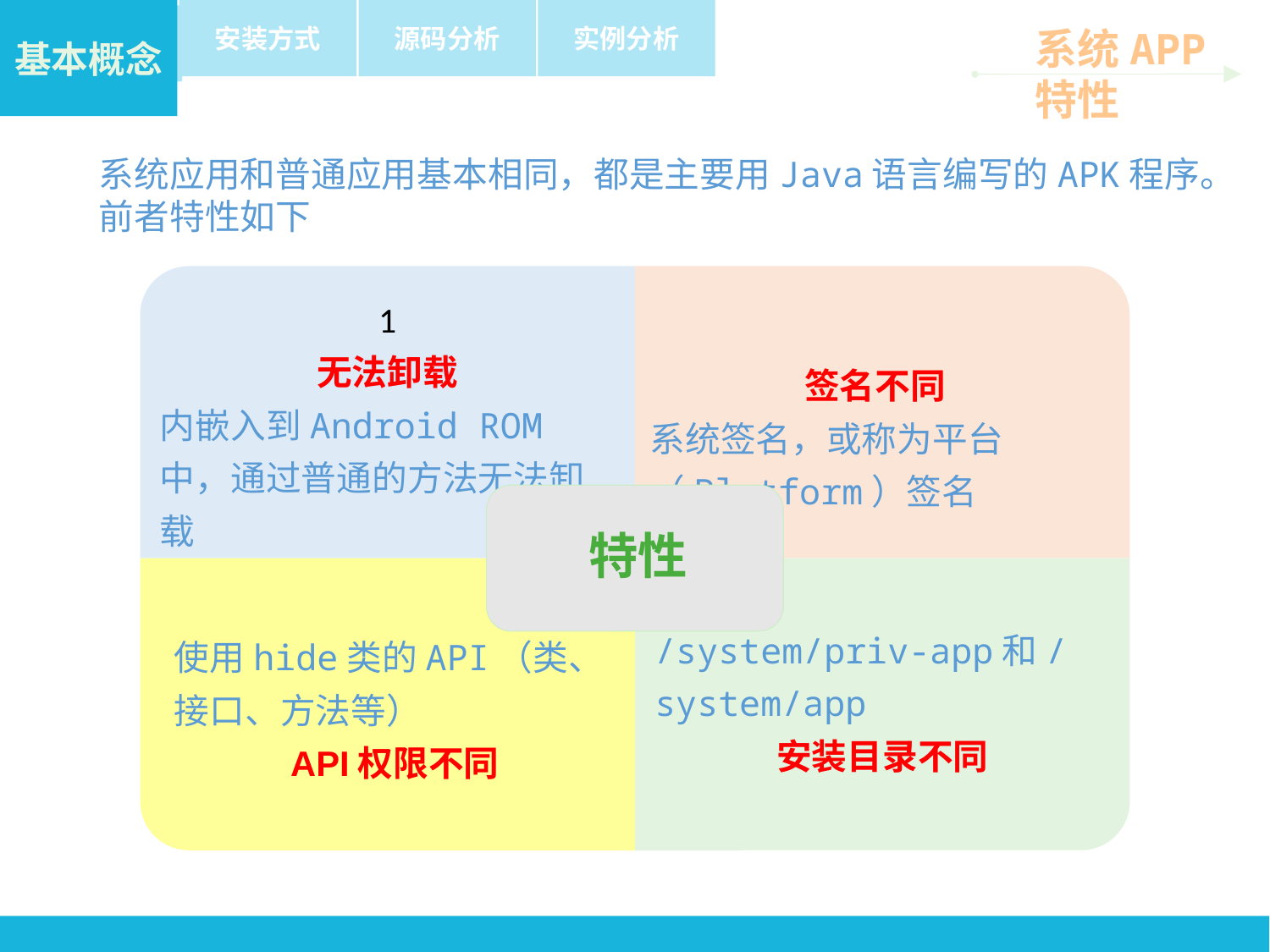

基本概念
安装方式
源码分析
实例分析
基本概念
系统APP特性

系统应用和普通应用基本相同，都是主要用Java语言编写的APK程序。前者特性如下
1
无法卸载
内嵌入到Android ROM中，通过普通的方法无法卸载

签名不同
系统签名，或称为平台（Platform）签名
使用hide类的API（类、接口、方法等）
API权限不同
/system/priv-app和/system/app
安装目录不同
特性